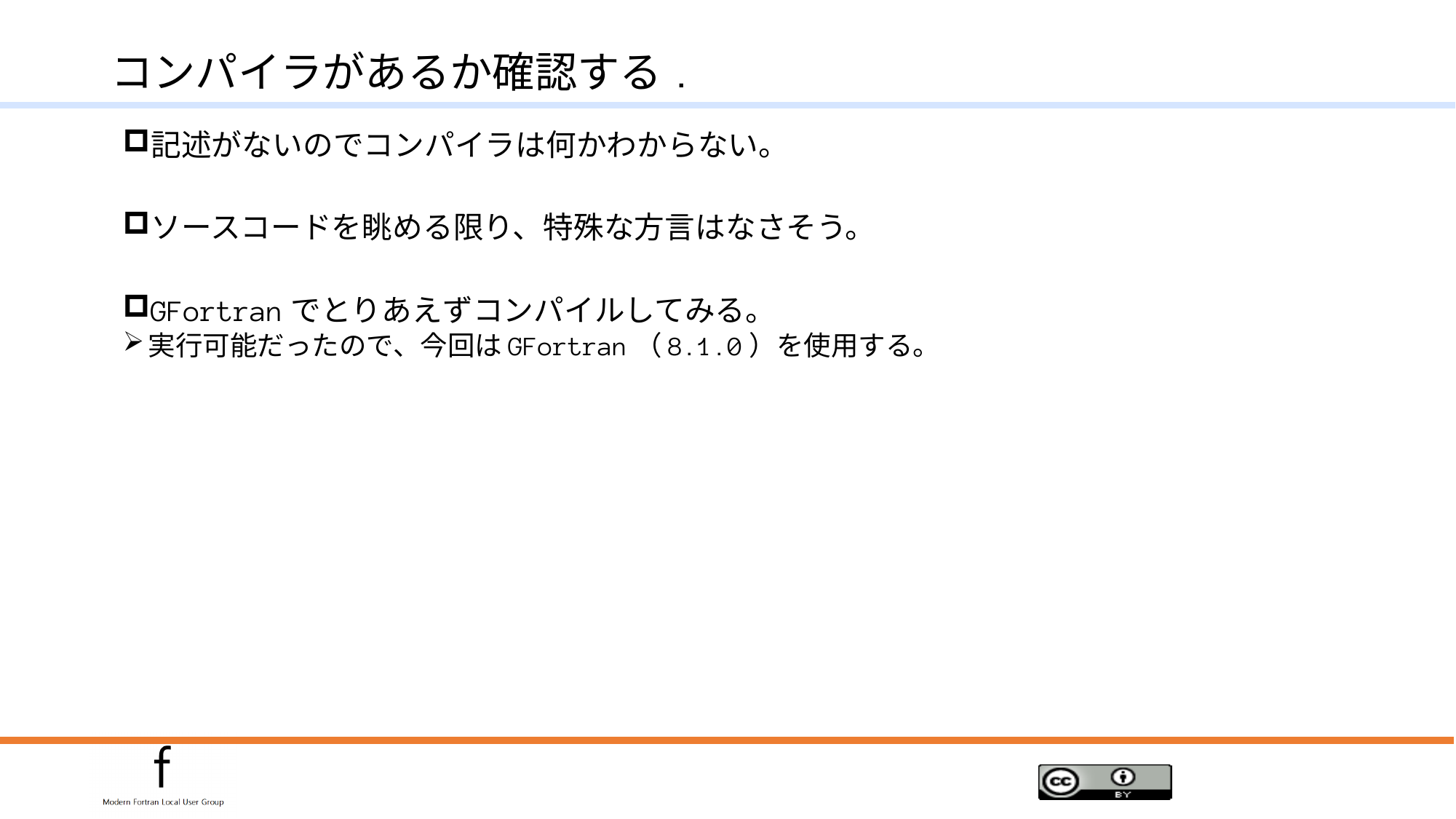

# コンパイラがあるか確認する.
記述がないのでコンパイラは何かわからない。

ソースコードを眺める限り、特殊な方言はなさそう。

GFortranでとりあえずコンパイルしてみる。
実行可能だったので、今回はGFortran（8.1.0）を使用する。